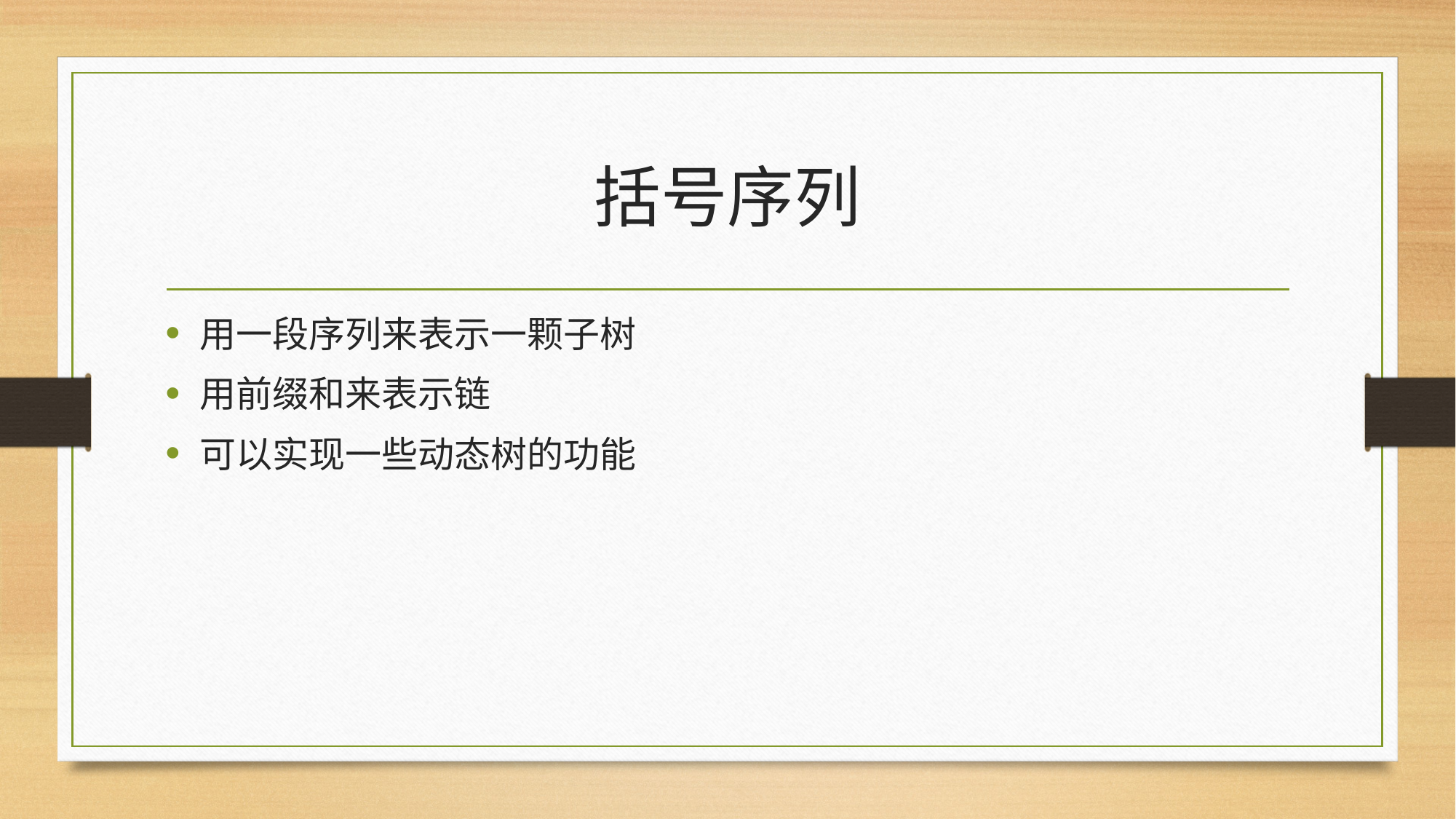

# 括号序列
用一段序列来表示一颗子树
用前缀和来表示链
可以实现一些动态树的功能